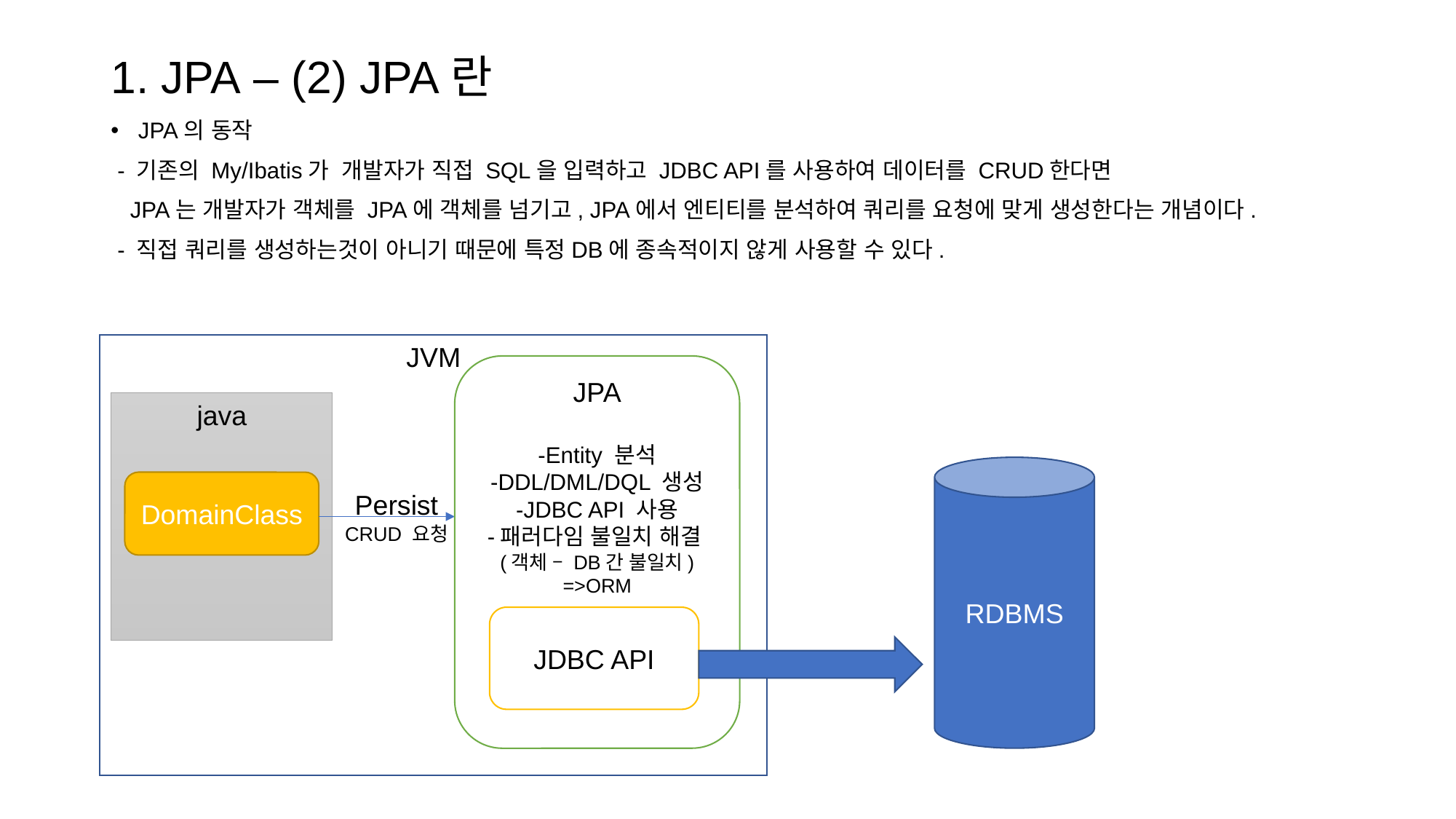

# 1. JPA – (2) JPA란
JPA의 동작
 - 기존의 My/Ibatis가  개발자가 직접 SQL을 입력하고 JDBC API를 사용하여 데이터를 CRUD한다면
   JPA는 개발자가 객체를 JPA에 객체를 넘기고, JPA에서 엔티티를 분석하여 쿼리를 요청에 맞게 생성한다는 개념이다.
 - 직접 쿼리를 생성하는것이 아니기 때문에 특정DB에 종속적이지 않게 사용할 수 있다.
JVM
JPA

-Entity 분석
-DDL/DML/DQL 생성
-JDBC API 사용
-패러다임 불일치 해결(객체 – DB간 불일치)
=>ORM
java
RDBMS
DomainClass
Persist
CRUD 요청
JDBC API